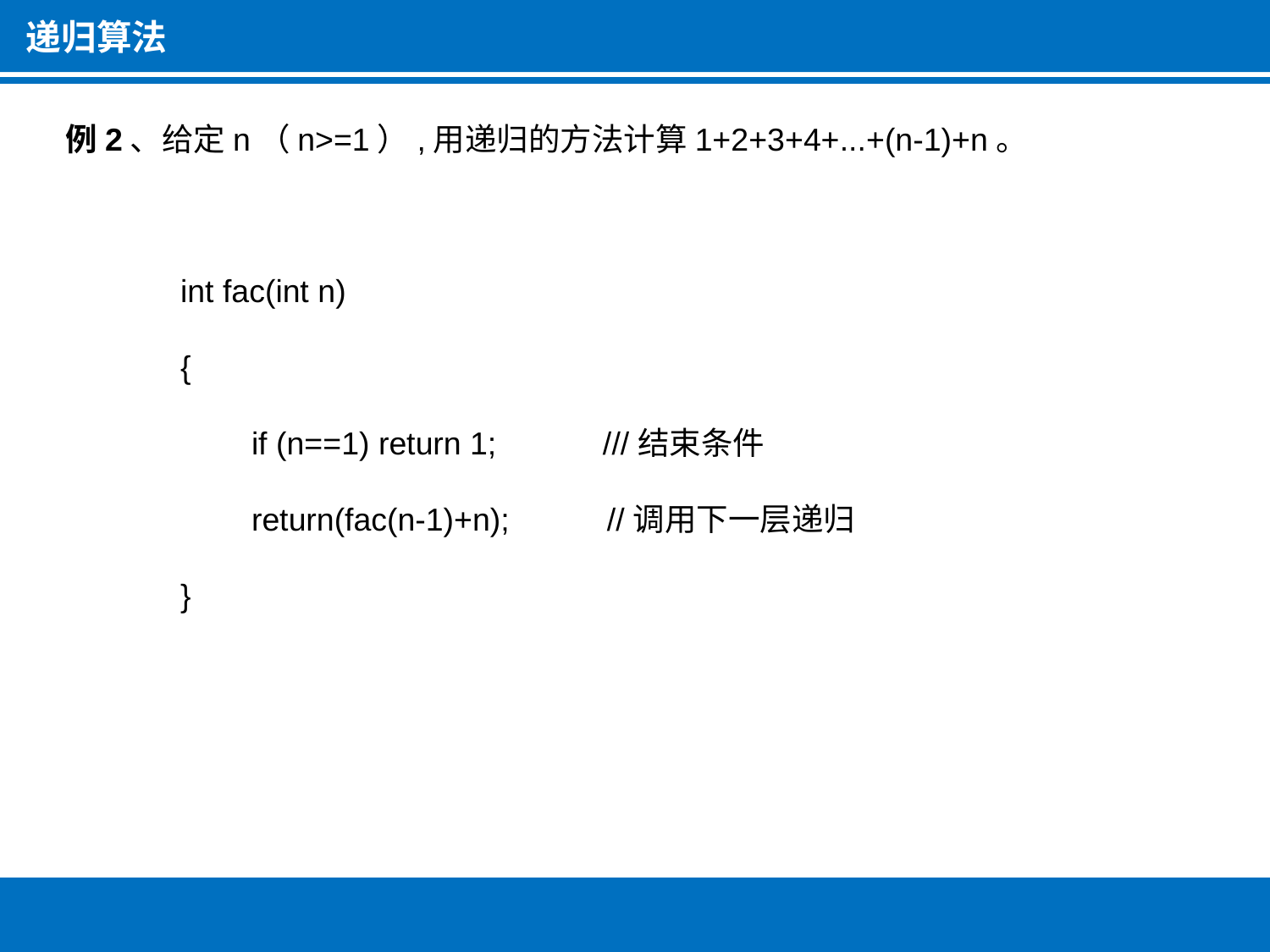

递归算法

例2、给定n（n>=1）,用递归的方法计算1+2+3+4+...+(n-1)+n。
int fac(int n)
​
{
​
　　if (n==1) return 1;            ///结束条件
​
　　return(fac(n-1)+n);           //调用下一层递归
​
}